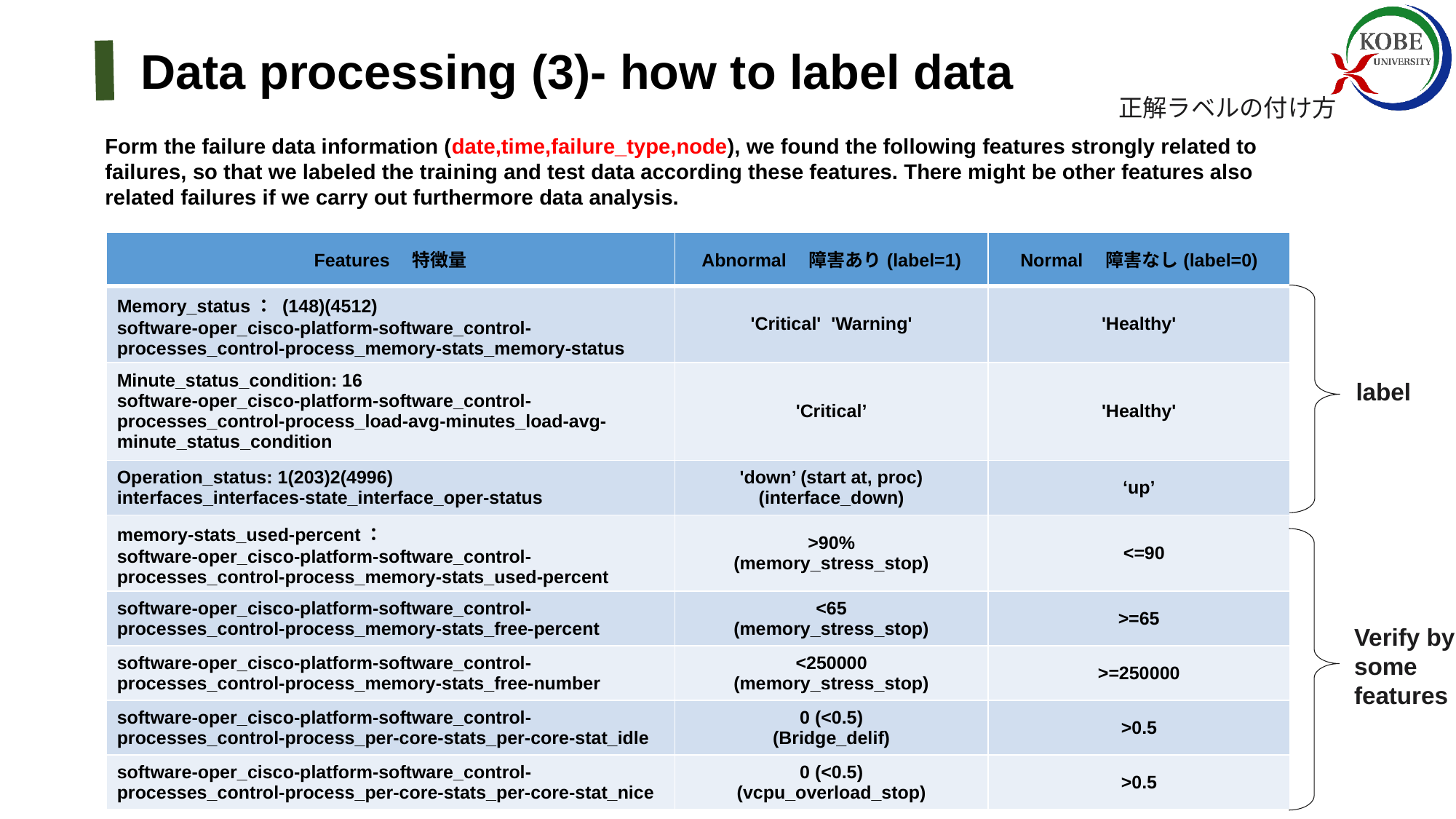

Data processing (3)- how to label data
正解ラベルの付け方
Form the failure data information (date,time,failure_type,node), we found the following features strongly related to failures, so that we labeled the training and test data according these features. There might be other features also related failures if we carry out furthermore data analysis.
| Features　特徴量 | Abnormal　障害あり(label=1) | Normal　障害なし(label=0) |
| --- | --- | --- |
| Memory\_status： (148)(4512) software-oper\_cisco-platform-software\_control-processes\_control-process\_memory-stats\_memory-status | 'Critical' 'Warning' | 'Healthy' |
| Minute\_status\_condition: 16 software-oper\_cisco-platform-software\_control-processes\_control-process\_load-avg-minutes\_load-avg-minute\_status\_condition | 'Critical’ | 'Healthy' |
| Operation\_status: 1(203)2(4996) interfaces\_interfaces-state\_interface\_oper-status | 'down’ (start at, proc) (interface\_down) | ‘up’ |
| memory-stats\_used-percent： software-oper\_cisco-platform-software\_control-processes\_control-process\_memory-stats\_used-percent | >90% (memory\_stress\_stop) | <=90 |
| software-oper\_cisco-platform-software\_control-processes\_control-process\_memory-stats\_free-percent | <65 (memory\_stress\_stop) | >=65 |
| software-oper\_cisco-platform-software\_control-processes\_control-process\_memory-stats\_free-number | <250000 (memory\_stress\_stop) | >=250000 |
| software-oper\_cisco-platform-software\_control-processes\_control-process\_per-core-stats\_per-core-stat\_idle | 0 (<0.5) (Bridge\_delif) | >0.5 |
| software-oper\_cisco-platform-software\_control-processes\_control-process\_per-core-stats\_per-core-stat\_nice | 0 (<0.5) (vcpu\_overload\_stop) | >0.5 |

label

Verify by  some features